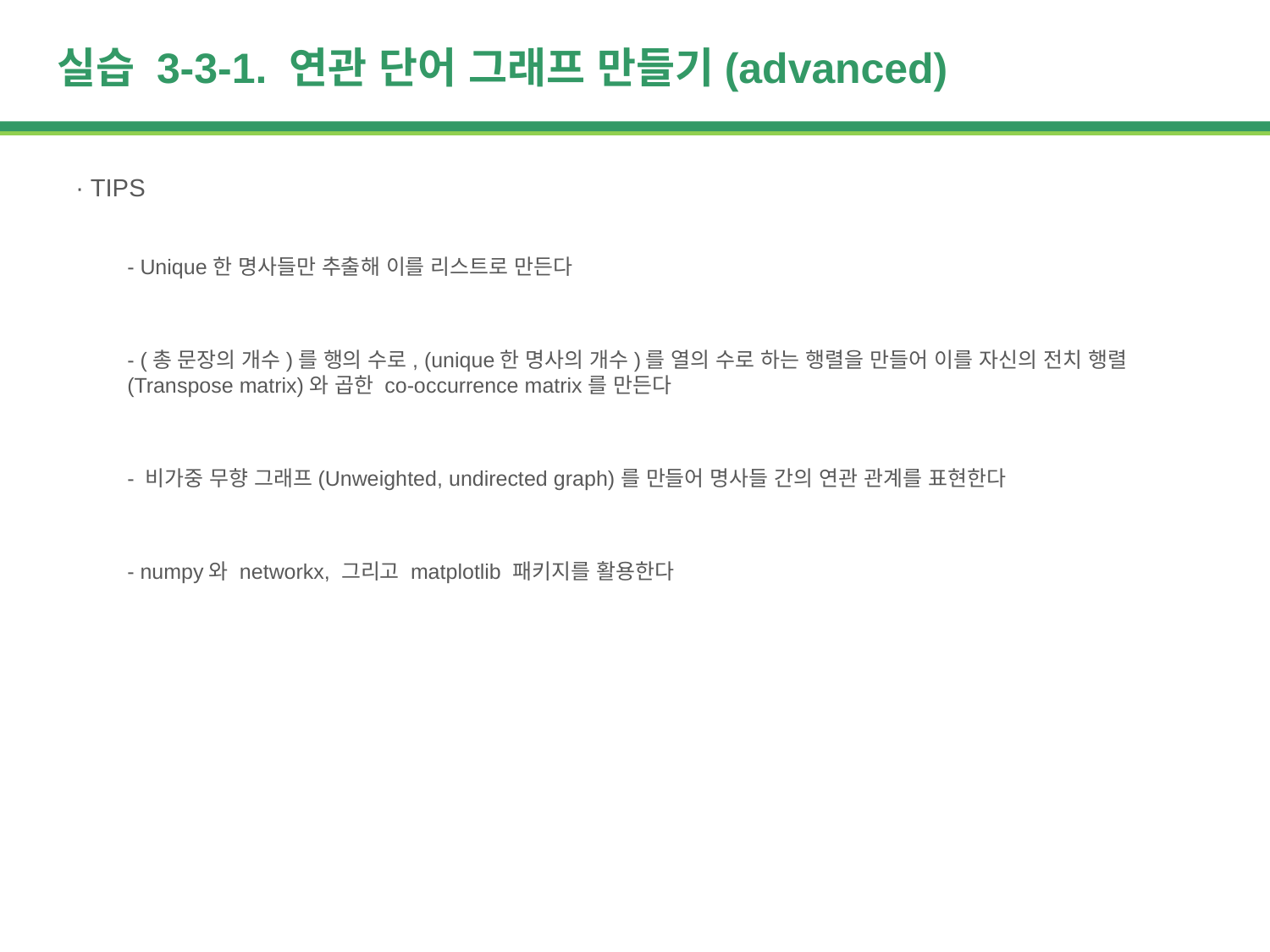

실습 3-3-1. 연관 단어 그래프 만들기(advanced)

∙ TIPS
- Unique한 명사들만 추출해 이를 리스트로 만든다
- (총 문장의 개수)를 행의 수로, (unique한 명사의 개수)를 열의 수로 하는 행렬을 만들어 이를 자신의 전치 행렬(Transpose matrix)와 곱한 co-occurrence matrix를 만든다
- 비가중 무향 그래프(Unweighted, undirected graph)를 만들어 명사들 간의 연관 관계를 표현한다
- numpy와 networkx, 그리고 matplotlib 패키지를 활용한다